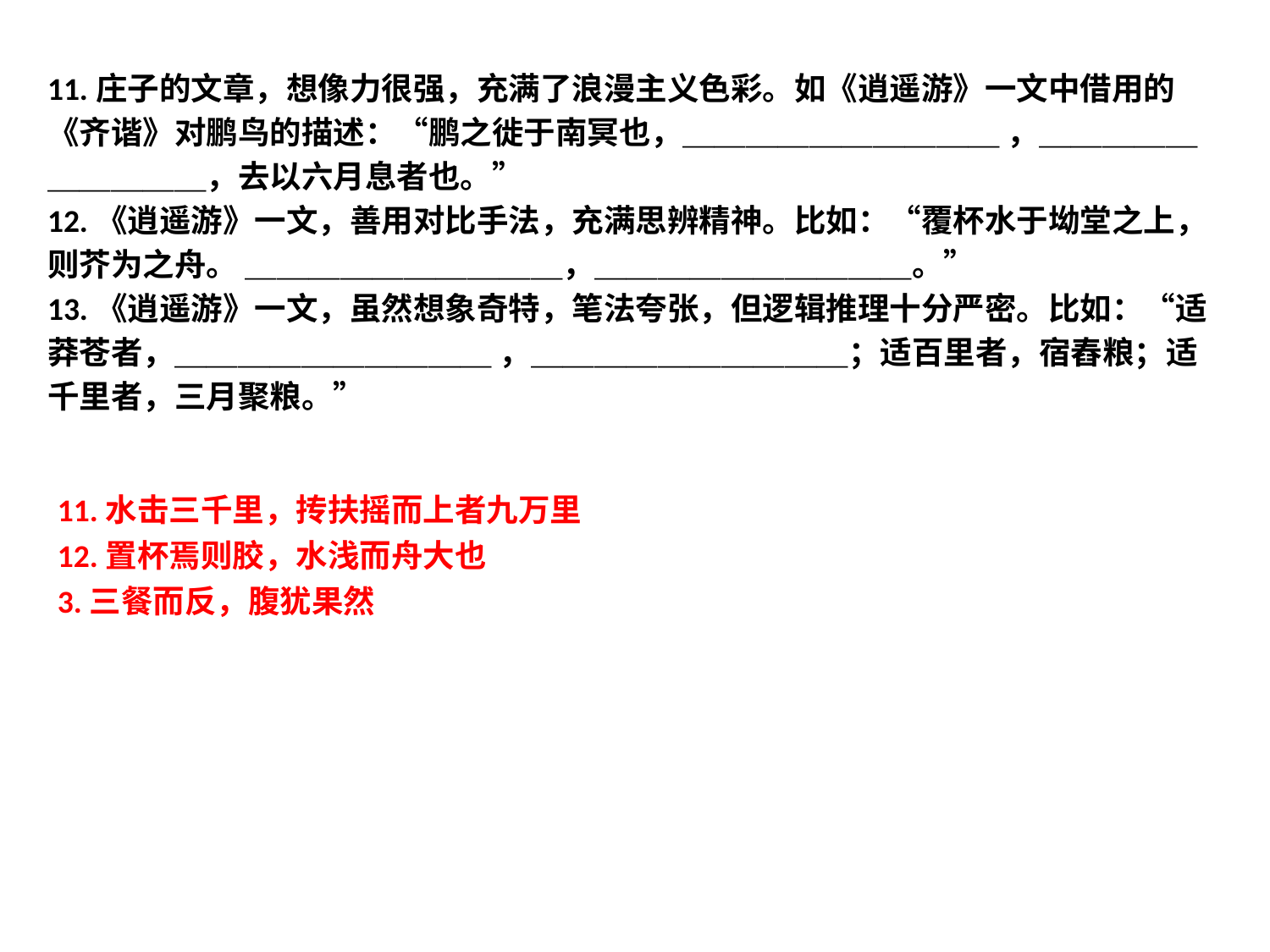

11.庄子的文章，想像力很强，充满了浪漫主义色彩。如《逍遥游》一文中借用的《齐谐》对鹏鸟的描述：“鹏之徙于南冥也，＿＿＿＿＿＿＿＿＿＿ ，＿＿＿＿＿＿＿＿＿＿，去以六月息者也。”
12.《逍遥游》一文，善用对比手法，充满思辨精神。比如：“覆杯水于坳堂之上，则芥为之舟。 ＿＿＿＿＿＿＿＿＿＿，＿＿＿＿＿＿＿＿＿＿。”
13.《逍遥游》一文，虽然想象奇特，笔法夸张，但逻辑推理十分严密。比如：“适莽苍者，＿＿＿＿＿＿＿＿＿＿ ，＿＿＿＿＿＿＿＿＿＿；适百里者，宿舂粮；适千里者，三月聚粮。”

11.水击三千里，抟扶摇而上者九万里
12.置杯焉则胶，水浅而舟大也
3.三餐而反，腹犹果然